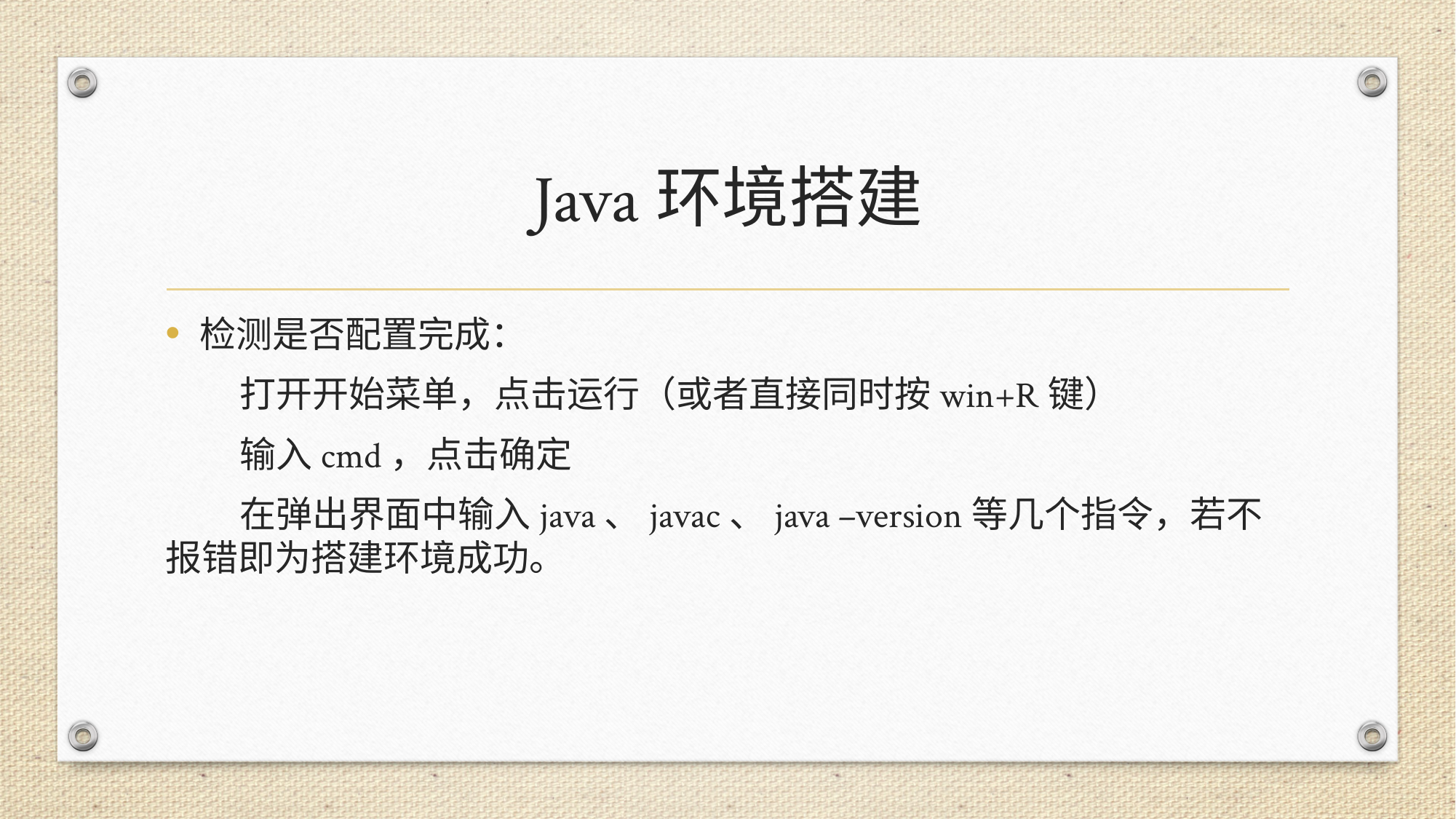

# Java环境搭建
检测是否配置完成：
        打开开始菜单，点击运行（或者直接同时按win+R键）
        输入cmd，点击确定
        在弹出界面中输入java、javac、java –version等几个指令，若不报错即为搭建环境成功。